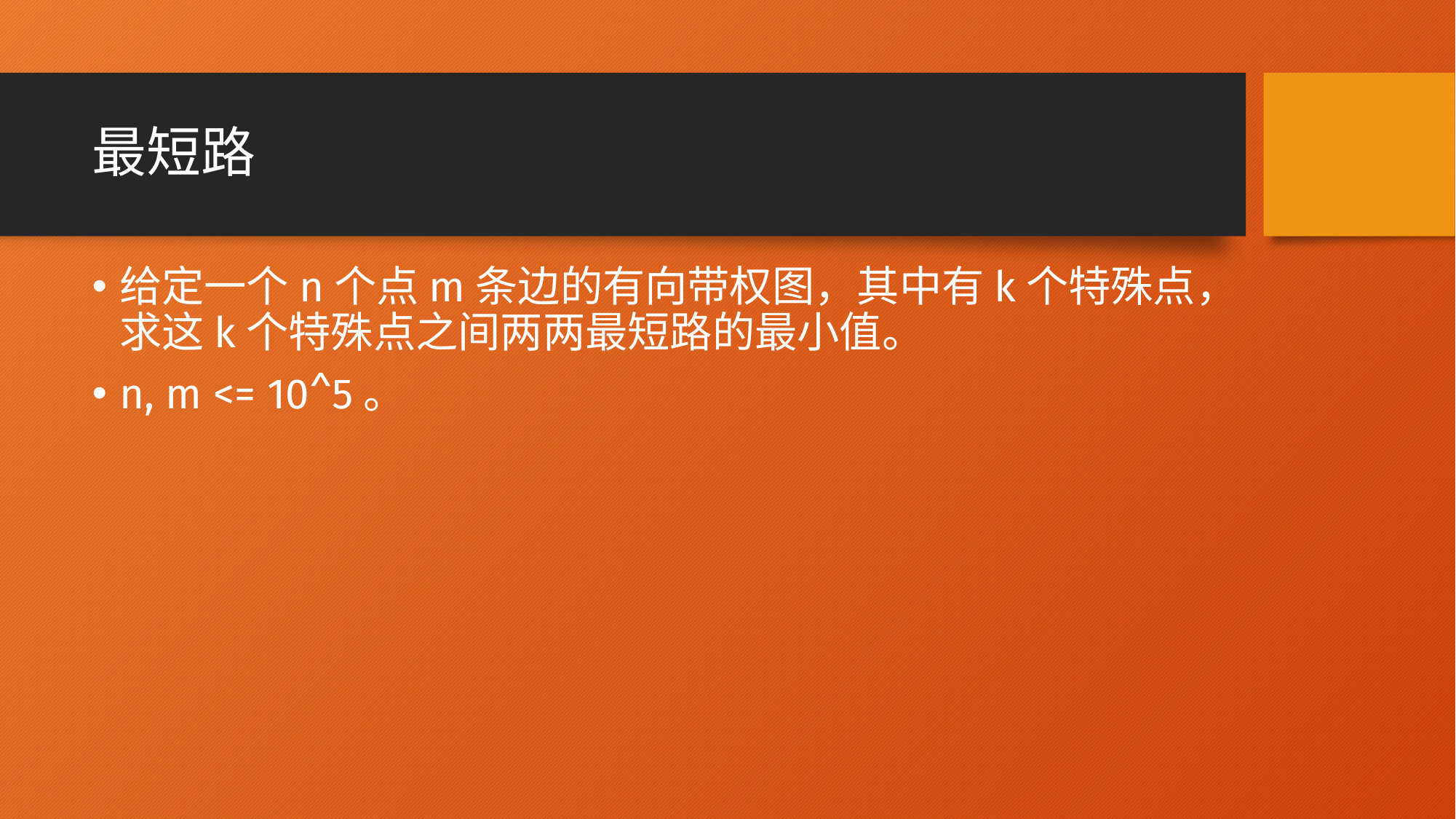

# 最短路
给定一个n个点m条边的有向带权图，其中有k个特殊点，求这k个特殊点之间两两最短路的最小值。
n, m <= 10^5。